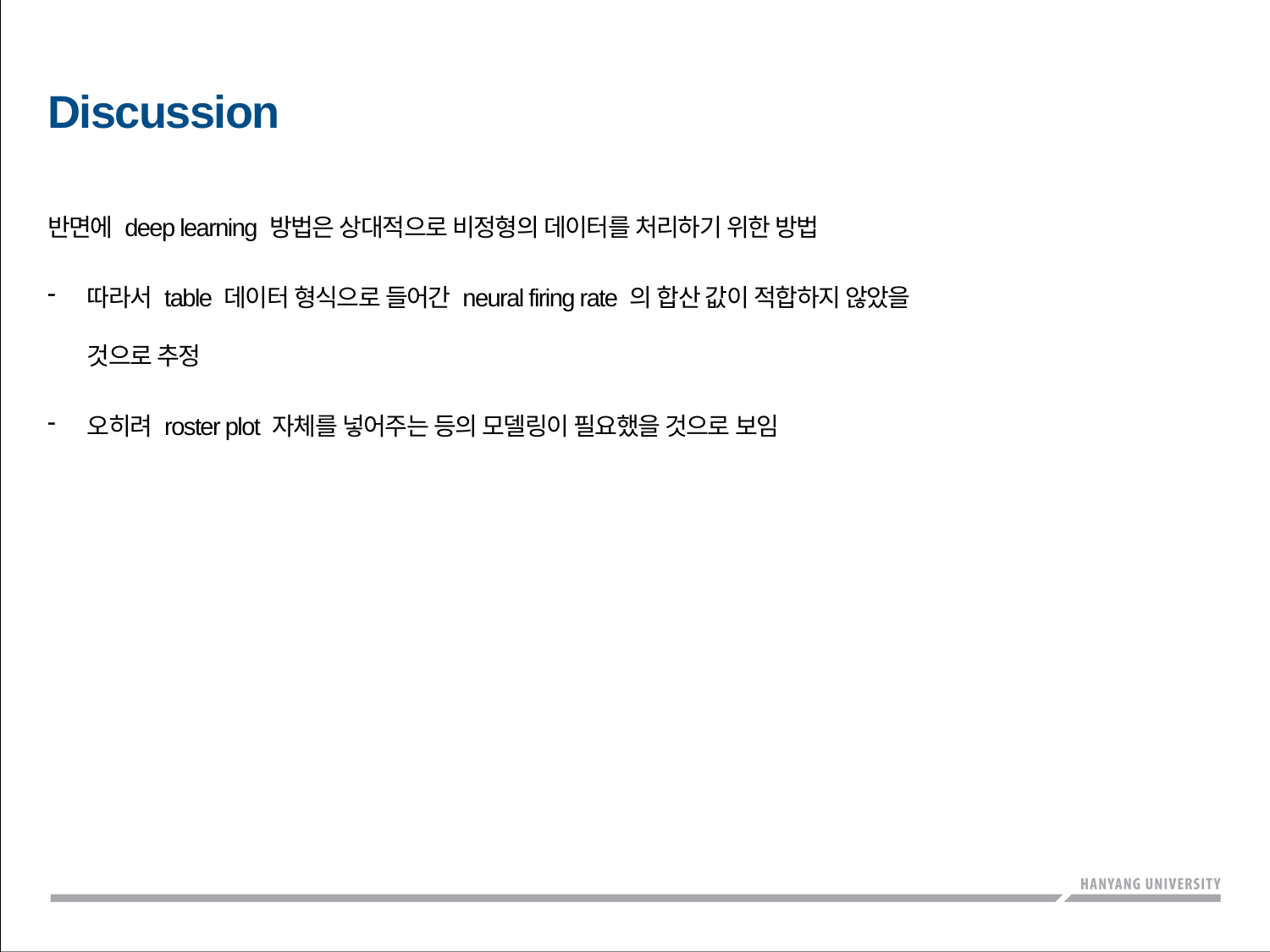

Discussion
반면에 deep learning 방법은 상대적으로 비정형의 데이터를 처리하기 위한 방법
따라서 table 데이터 형식으로 들어간 neural firing rate 의 합산 값이 적합하지 않았을 것으로 추정
오히려 roster plot 자체를 넣어주는 등의 모델링이 필요했을 것으로 보임